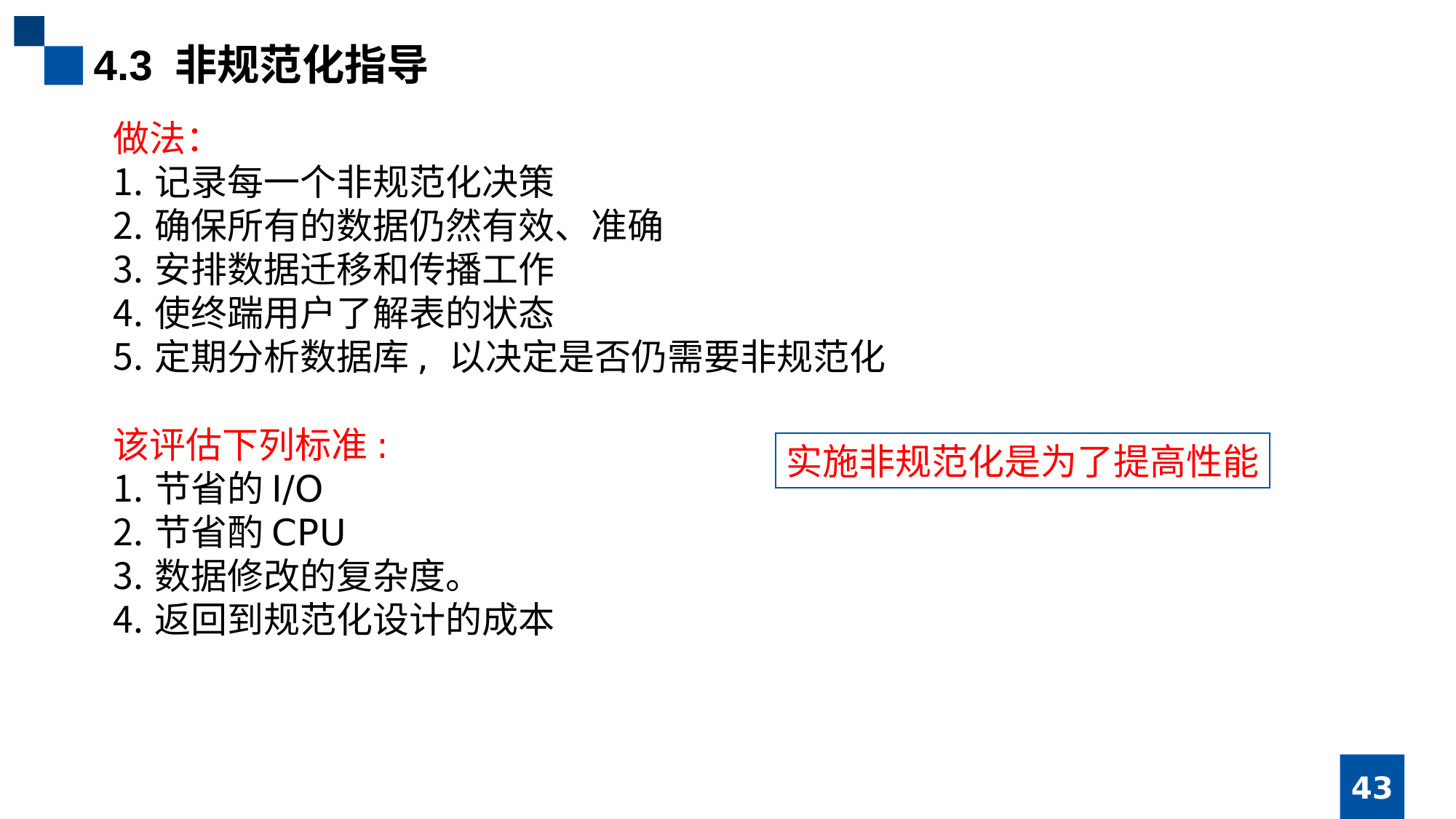

4.3 非规范化指导
做法：
记录每一个非规范化决策
确保所有的数据仍然有效、准确
安排数据迁移和传播工作
使终踹用户了解表的状态
定期分析数据库, 以决定是否仍需要非规范化
该评估下列标准:
节省的I/O
节省酌CPU
数据修改的复杂度。
返回到规范化设计的成本
实施非规范化是为了提高性能
43